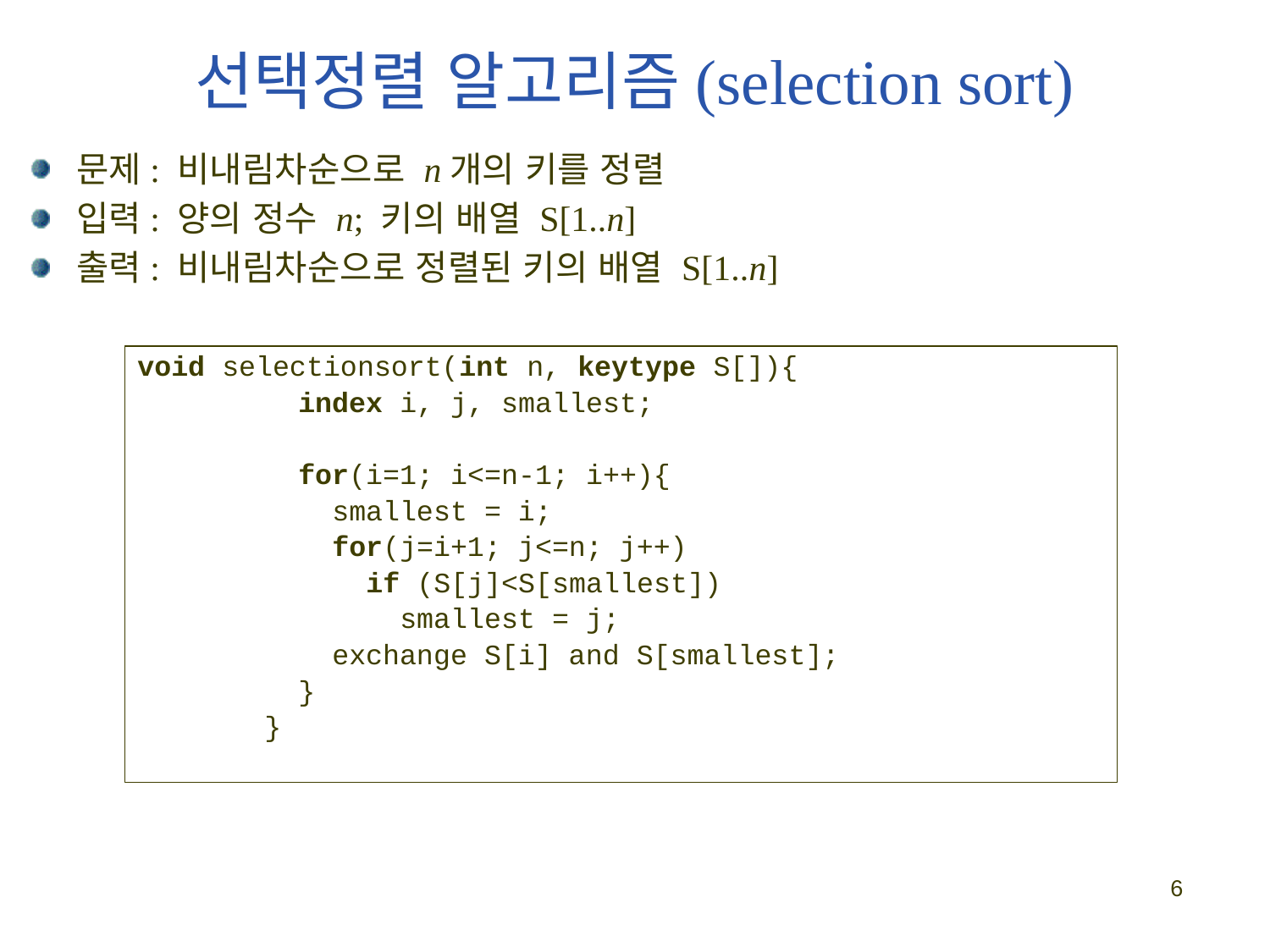

# 선택정렬 알고리즘(selection sort)
문제: 비내림차순으로 n개의 키를 정렬
입력: 양의 정수 n; 키의 배열 S[1..n]
출력: 비내림차순으로 정렬된 키의 배열 S[1..n]

void selectionsort(int n, keytype S[]){
	  index i, j, smallest;

	  for(i=1; i<=n-1; i++){
	    smallest = i;
	    for(j=i+1; j<=n; j++)
	      if (S[j]<S[smallest])
	        smallest = j;
	    exchange S[i] and S[smallest];
	  }
	}
6